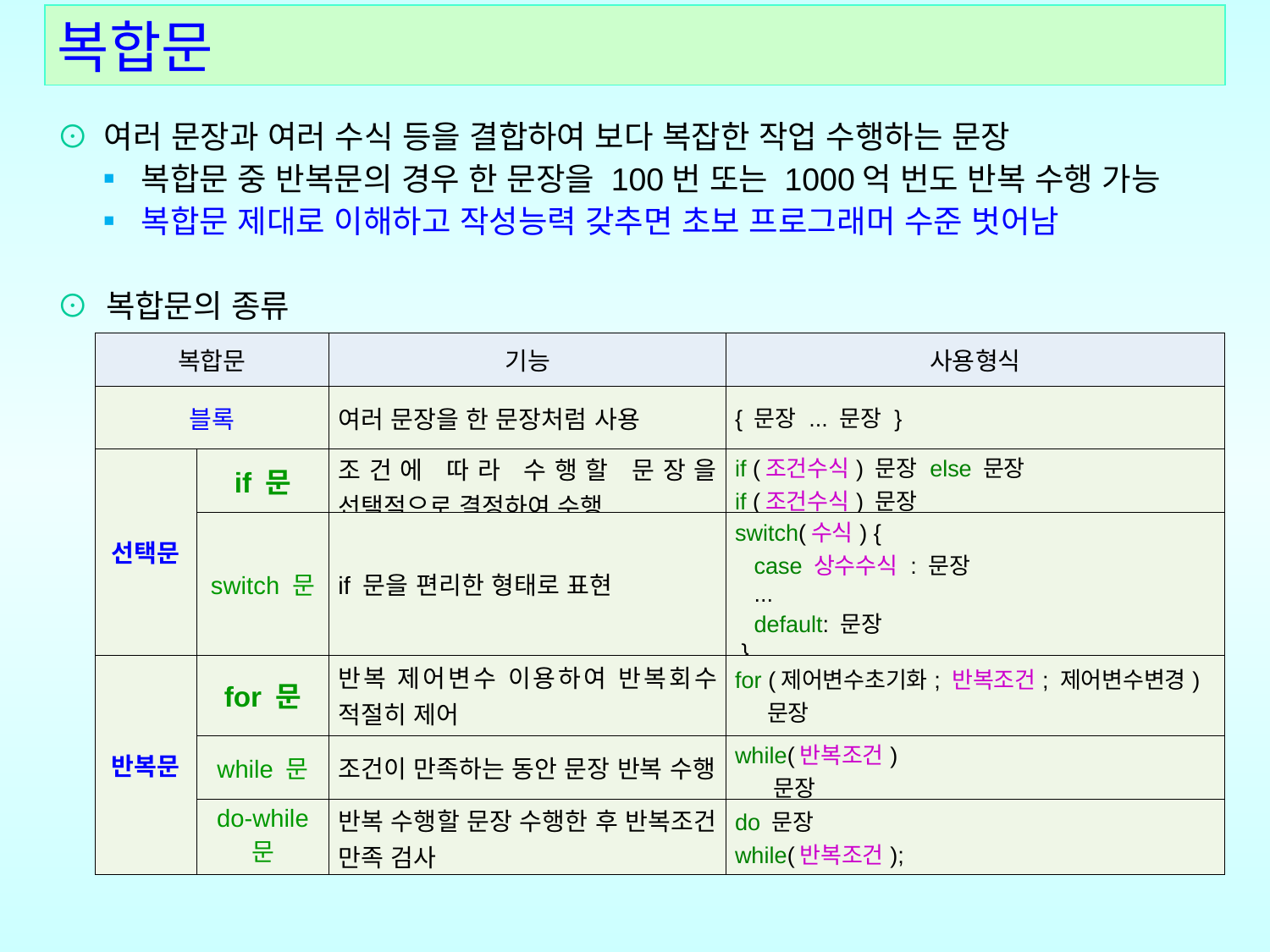

복합문
⊙ 여러 문장과 여러 수식 등을 결합하여 보다 복잡한 작업 수행하는 문장
    ▪ 복합문 중 반복문의 경우 한 문장을 100번 또는 1000억 번도 반복 수행 가능
    ▪ 복합문 제대로 이해하고 작성능력 갖추면 초보 프로그래머 수준 벗어남

⊙ 복합문의 종류
| 복합문 |  | 기능 | 사용형식 |
| --- | --- | --- | --- |
| 블록 |  | 여러 문장을 한 문장처럼 사용 | { 문장 ... 문장 } |
| 선택문 | if 문 | 조건에 따라 수행할 문장을 선택적으로 결정하여 수행 | if (조건수식) 문장 else 문장 if (조건수식) 문장 |
|  | switch 문 | if 문을 편리한 형태로 표현 | switch(수식) { case 상수수식 : 문장 ... default: 문장 } |
| 반복문 | for 문 | 반복 제어변수 이용하여 반복회수 적절히 제어 | for (제어변수초기화; 반복조건; 제어변수변경) 문장 |
|  | while 문 | 조건이 만족하는 동안 문장 반복 수행 | while(반복조건) 문장 |
|  | do-while 문 | 반복 수행할 문장 수행한 후 반복조건 만족 검사 | do 문장 while(반복조건); |